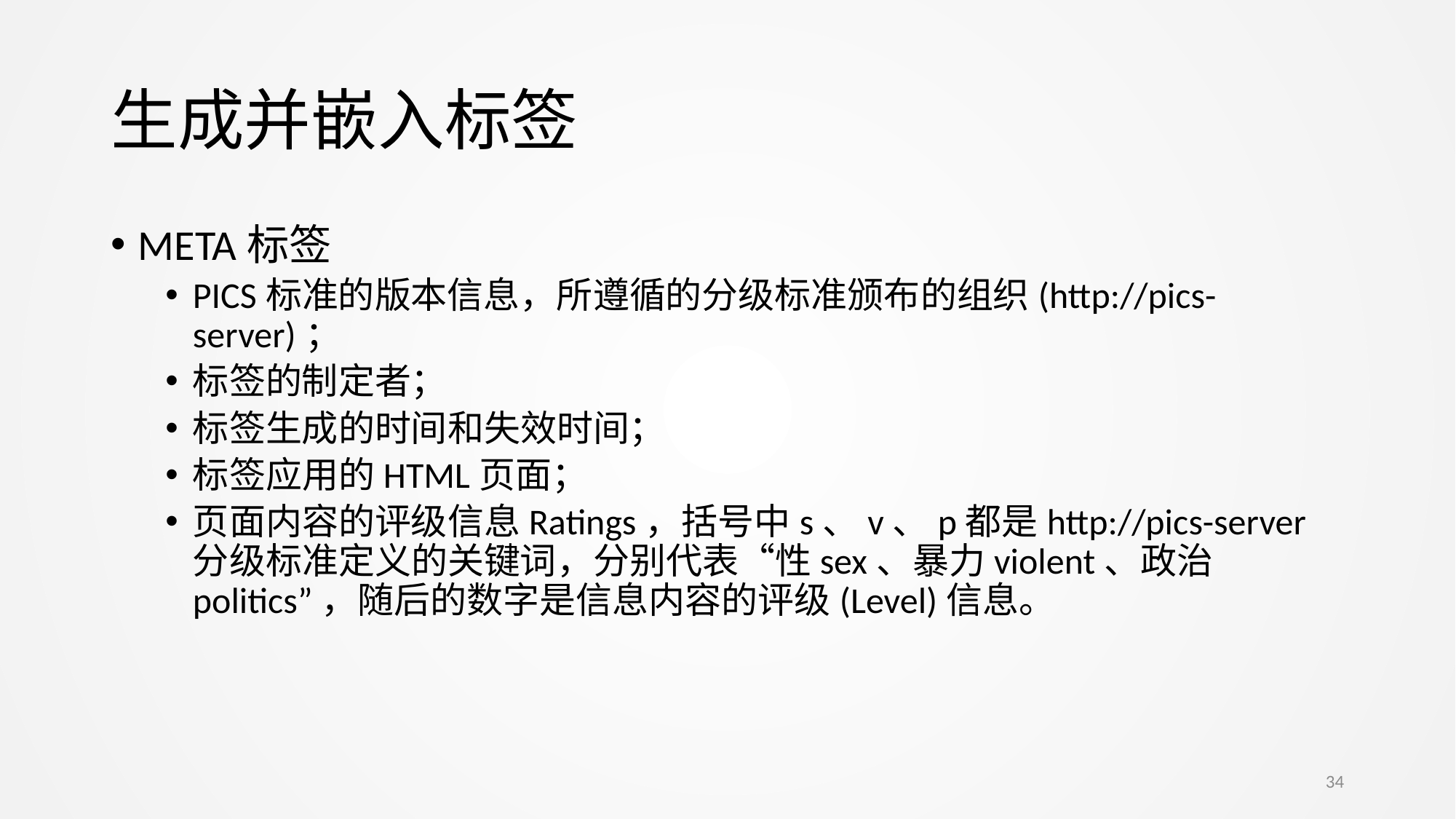

# 生成并嵌入标签
META标签
PICS标准的版本信息，所遵循的分级标准颁布的组织(http://pics-server)；
标签的制定者；
标签生成的时间和失效时间；
标签应用的HTML页面；
页面内容的评级信息Ratings，括号中s、v、p都是http://pics-server分级标准定义的关键词，分别代表“性sex、暴力violent、政治politics”，随后的数字是信息内容的评级(Level)信息。
34